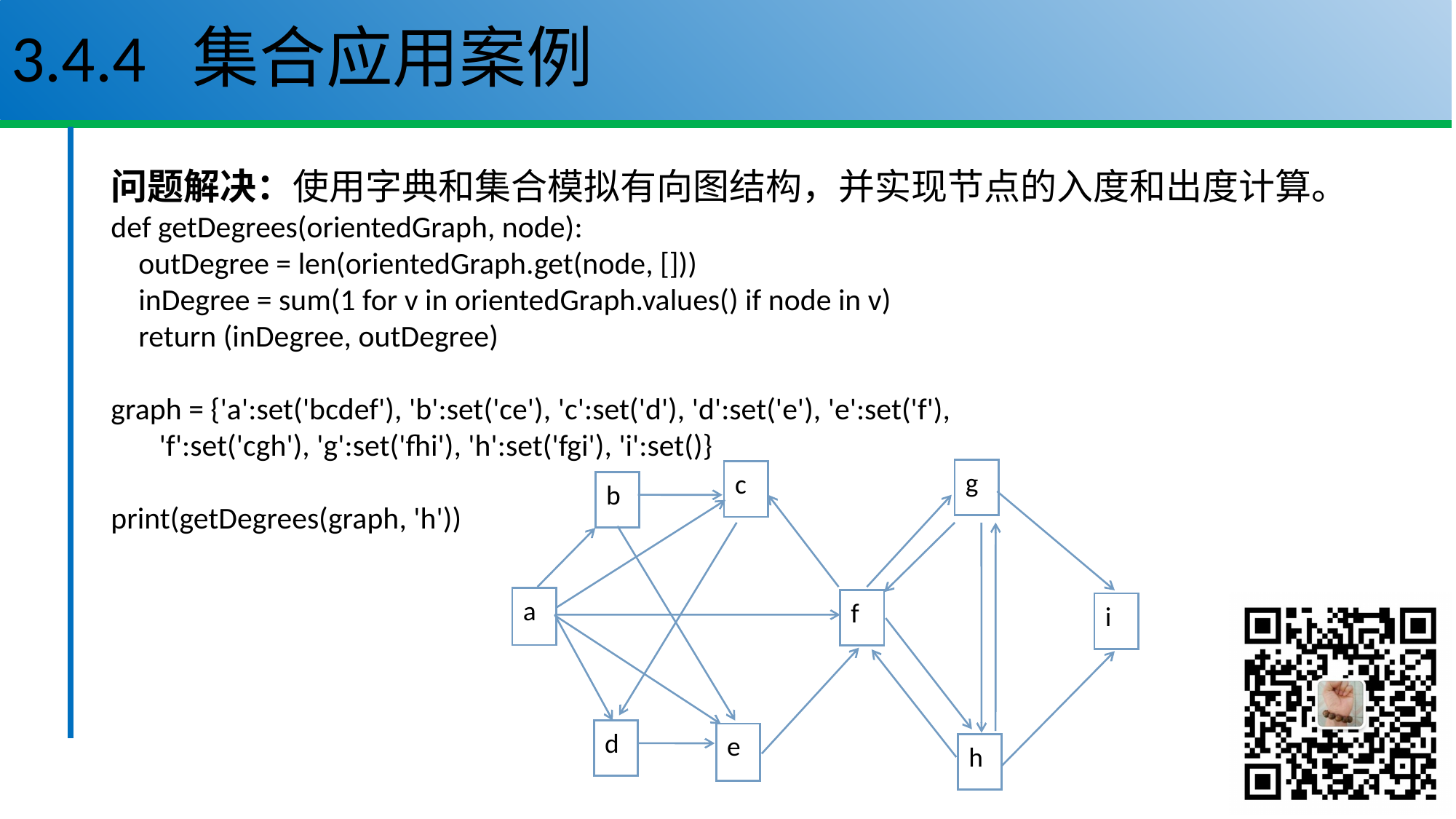

# 3.4.4  集合应用案例
问题解决：使用字典和集合模拟有向图结构，并实现节点的入度和出度计算。
def getDegrees(orientedGraph, node):
    outDegree = len(orientedGraph.get(node, []))
    inDegree = sum(1 for v in orientedGraph.values() if node in v)
    return (inDegree, outDegree)

graph = {'a':set('bcdef'), 'b':set('ce'), 'c':set('d'), 'd':set('e'), 'e':set('f'),
       'f':set('cgh'), 'g':set('fhi'), 'h':set('fgi'), 'i':set()}

print(getDegrees(graph, 'h'))

g

c

b

a

f

i

d

e

h

76